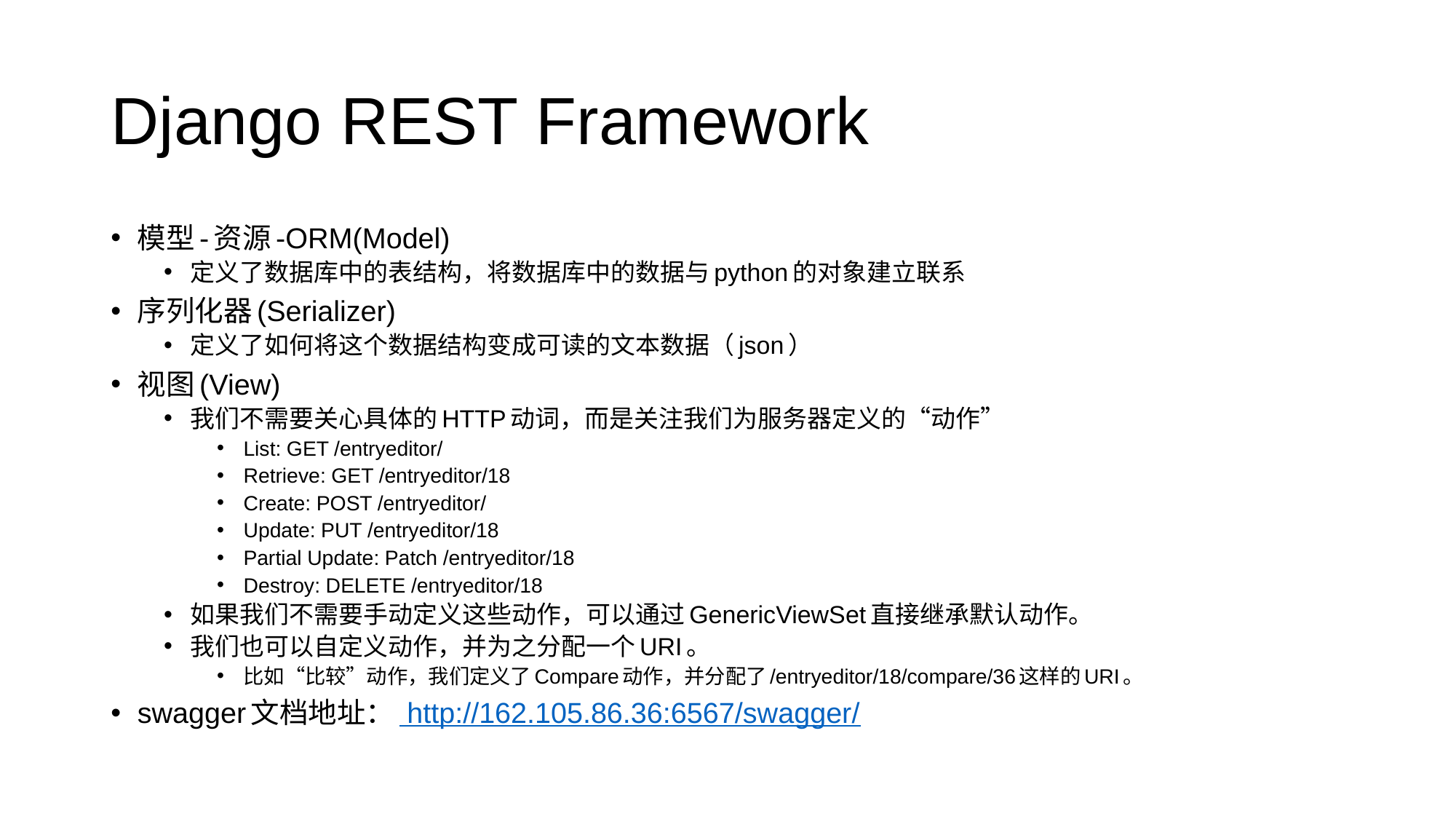

# Django REST Framework
模型-资源-ORM(Model)
定义了数据库中的表结构，将数据库中的数据与python的对象建立联系
序列化器(Serializer)
定义了如何将这个数据结构变成可读的文本数据（json）
视图(View)
我们不需要关心具体的HTTP动词，而是关注我们为服务器定义的“动作”
List: GET /entryeditor/
Retrieve: GET /entryeditor/18
Create: POST /entryeditor/
Update: PUT /entryeditor/18
Partial Update: Patch /entryeditor/18
Destroy: DELETE /entryeditor/18
如果我们不需要手动定义这些动作，可以通过GenericViewSet直接继承默认动作。
我们也可以自定义动作，并为之分配一个URI。
比如“比较”动作，我们定义了Compare动作，并分配了/entryeditor/18/compare/36这样的URI。
swagger文档地址： http://162.105.86.36:6567/swagger/